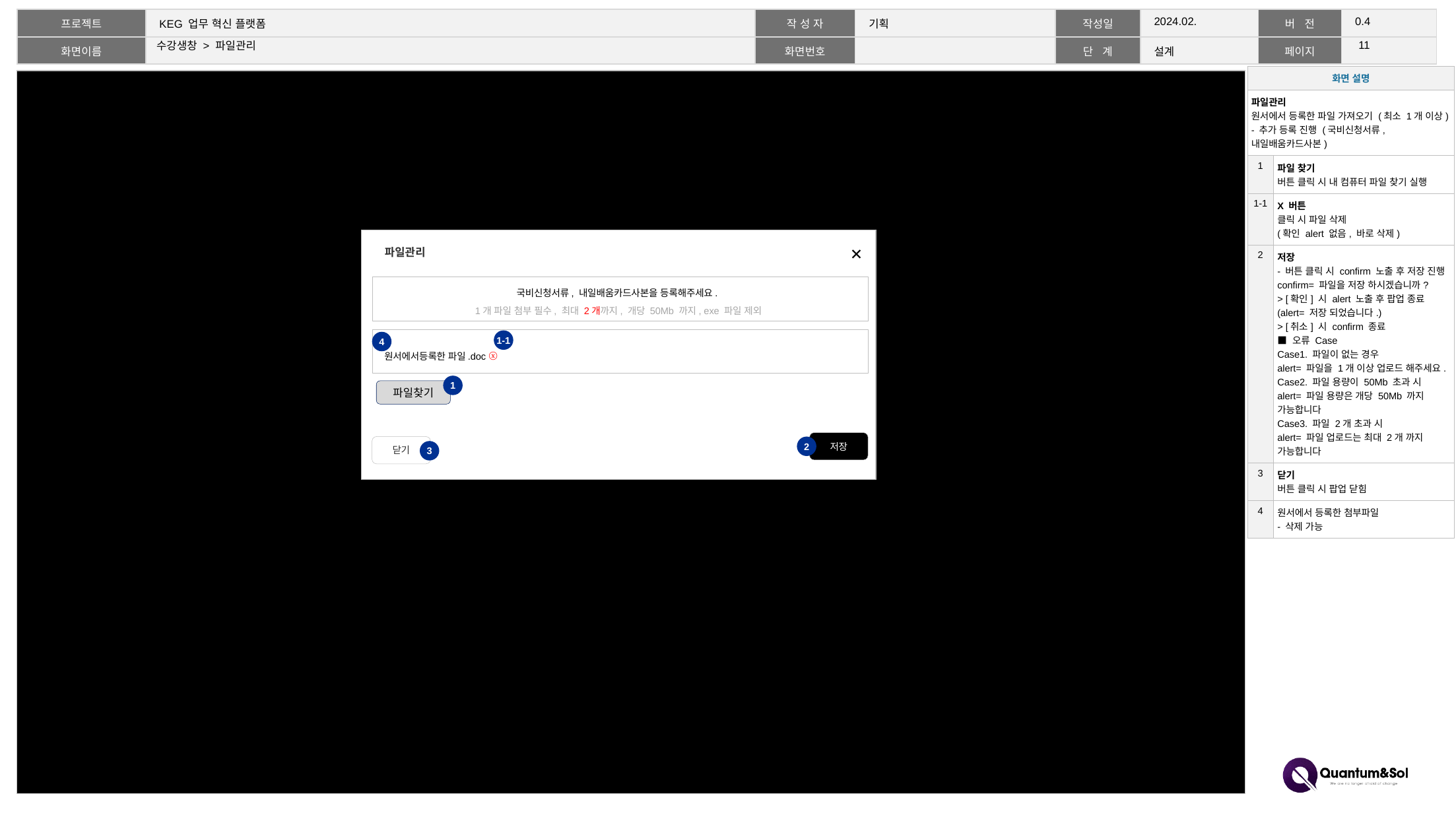

11

# 수강생창 > 파일관리
| 화면 설명 |  |
| --- | --- |
| 파일관리 원서에서 등록한 파일 가져오기 (최소 1개 이상) - 추가 등록 진행 (국비신청서류, 내일배움카드사본) |  |
| 1 | 파일 찾기 버튼 클릭 시 내 컴퓨터 파일 찾기 실행 |
| 1-1 | X 버튼 클릭 시 파일 삭제 (확인 alert 없음, 바로 삭제) |
| 2 | 저장 - 버튼 클릭 시 confirm 노출 후 저장 진행 confirm= 파일을 저장 하시겠습니까? > [확인] 시 alert 노출 후 팝업 종료 (alert= 저장 되었습니다.) > [취소] 시 confirm 종료 ■ 오류 Case Case1. 파일이 없는 경우 alert= 파일을 1개 이상 업로드 해주세요. Case2. 파일 용량이 50Mb 초과 시 alert= 파일 용량은 개당 50Mb 까지 가능합니다 Case3. 파일 2개 초과 시 alert= 파일 업로드는 최대 2개 까지 가능합니다 |
| 3 | 닫기 버튼 클릭 시 팝업 닫힘 |
| 4 | 원서에서 등록한 첨부파일 - 삭제 가능 |
파일관리
국비신청서류, 내일배움카드사본을 등록해주세요.
1개 파일 첨부 필수, 최대 2개까지, 개당 50Mb 까지, exe 파일 제외
원서에서등록한 파일.doc ⓧ
1-1
4
1
파일찾기
저장
닫기
2
3